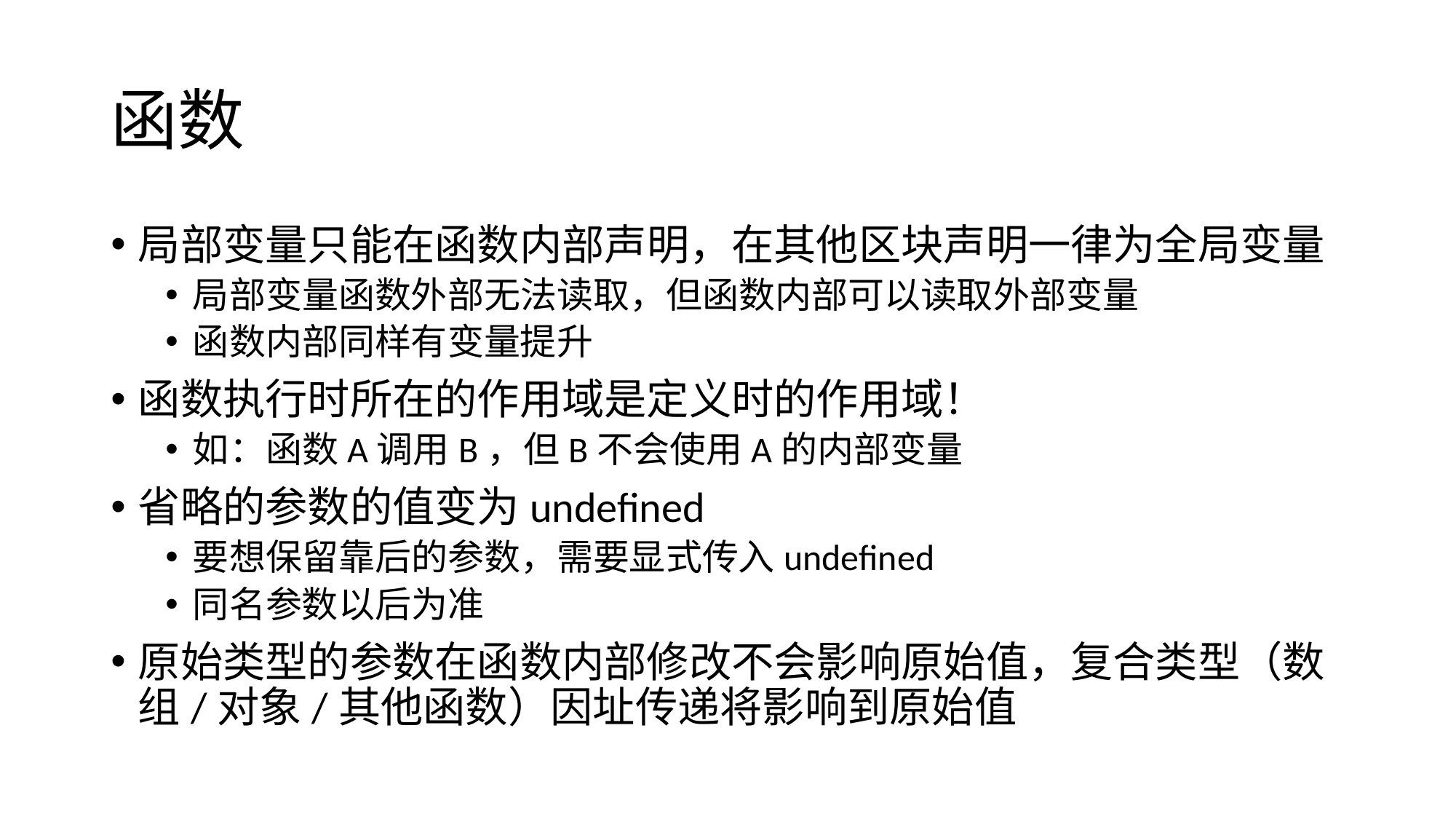

# 函数
局部变量只能在函数内部声明，在其他区块声明一律为全局变量
局部变量函数外部无法读取，但函数内部可以读取外部变量
函数内部同样有变量提升
函数执行时所在的作用域是定义时的作用域！
如：函数A调用B，但B不会使用A的内部变量
省略的参数的值变为undefined
要想保留靠后的参数，需要显式传入undefined
同名参数以后为准
原始类型的参数在函数内部修改不会影响原始值，复合类型（数组/对象/其他函数）因址传递将影响到原始值